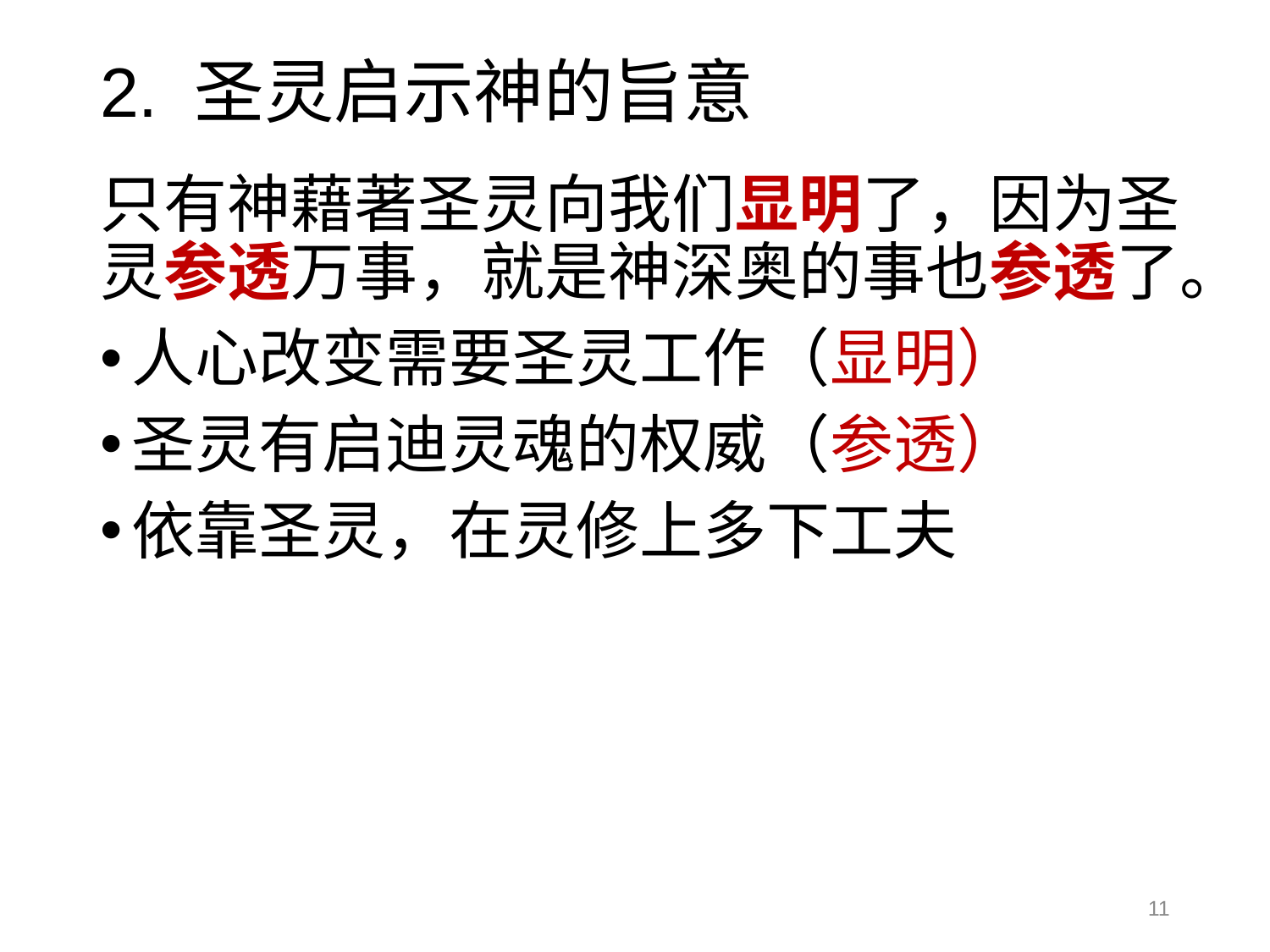

# 2. 圣灵启示神的旨意
只有神藉著圣灵向我们显明了，因为圣灵参透万事，就是神深奥的事也参透了。
人心改变需要圣灵工作（显明）
圣灵有启迪灵魂的权威（参透）
依靠圣灵，在灵修上多下工夫
11